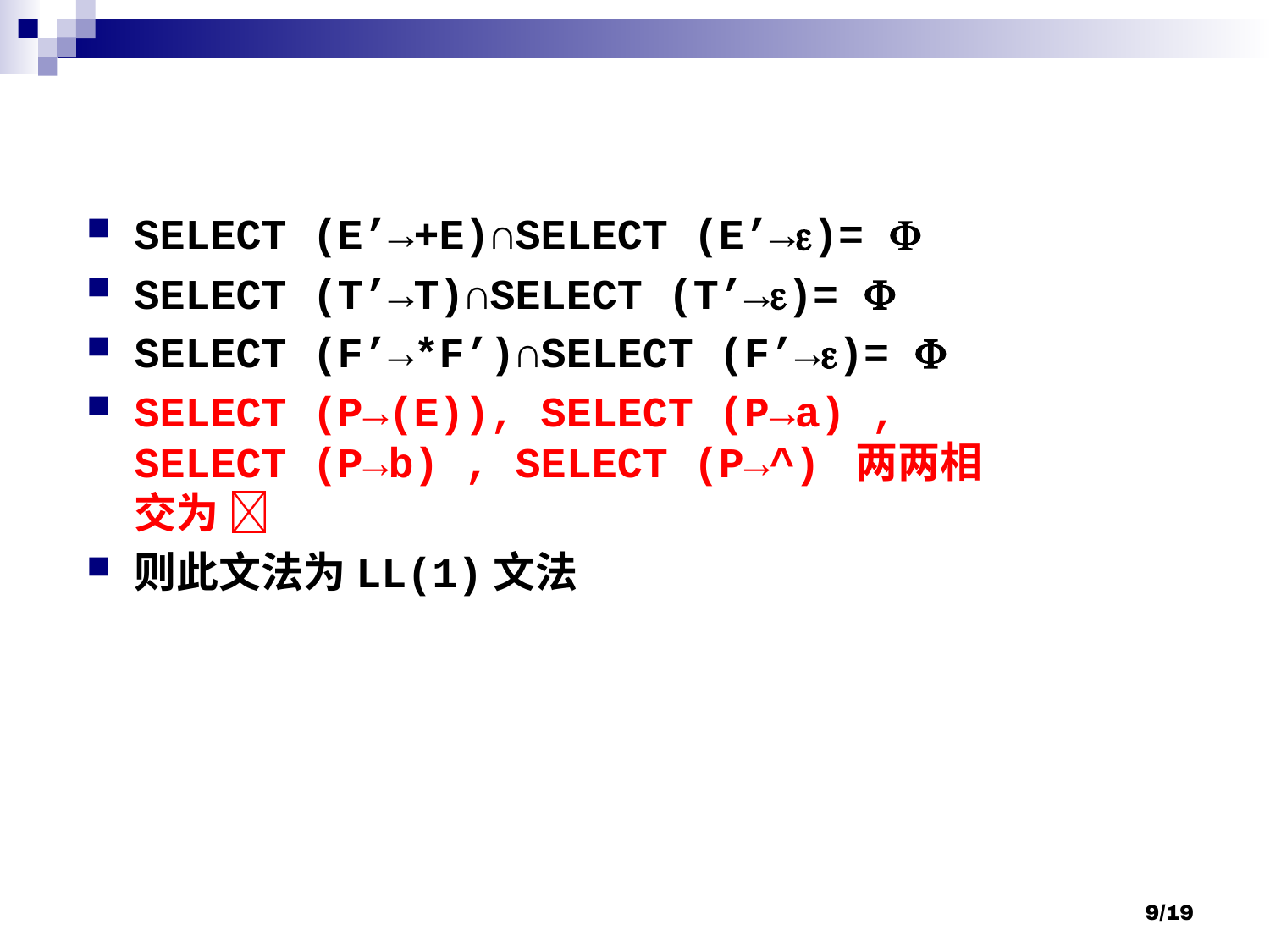

SELECT (E’→+E)∩SELECT (E’→ε)= Φ
SELECT (T’→T)∩SELECT (T’→ε)= Φ
SELECT (F’→*F’)∩SELECT (F’→ε)= Φ
SELECT (P→(E)), SELECT (P→a) , SELECT (P→b) , SELECT (P→^) 两两相交为 Φ
则此文法为LL(1)文法
9/19